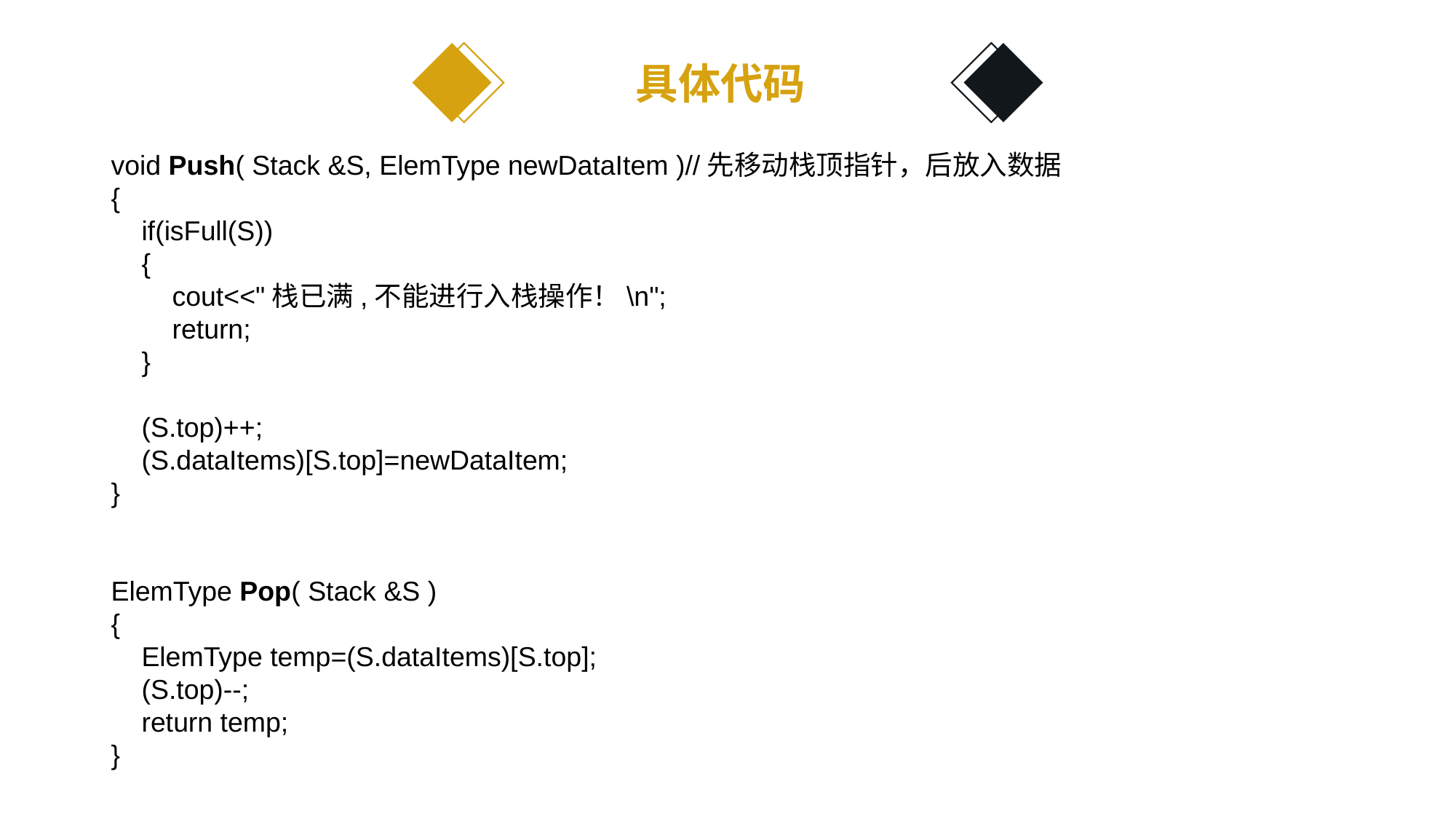

具体代码
void Push( Stack &S, ElemType newDataItem )//先移动栈顶指针，后放入数据
{
    if(isFull(S))
    {
        cout<<"栈已满,不能进行入栈操作！\n";
        return;
    }

    (S.top)++;
    (S.dataItems)[S.top]=newDataItem;
}

ElemType Pop( Stack &S )
{
    ElemType temp=(S.dataItems)[S.top];
    (S.top)--;
    return temp;
}